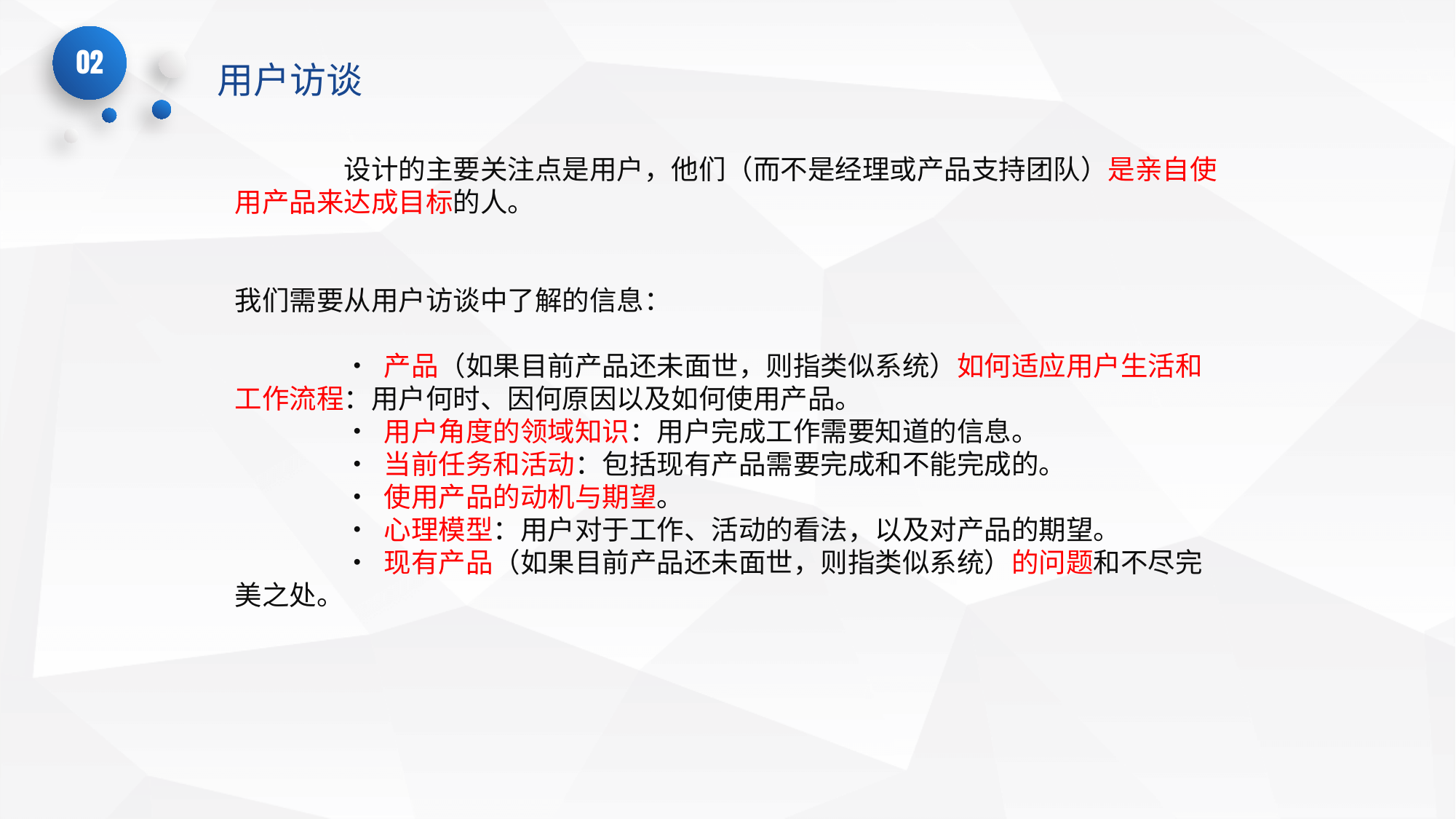

02

用户访谈

	设计的主要关注点是用户，他们（而不是经理或产品支持团队）是亲自使用产品来达成目标的人。

我们需要从用户访谈中了解的信息：

	• 产品（如果目前产品还未面世，则指类似系统）如何适应用户生活和工作流程：用户何时、因何原因以及如何使用产品。
	• 用户角度的领域知识：用户完成工作需要知道的信息。
	• 当前任务和活动：包括现有产品需要完成和不能完成的。
	• 使用产品的动机与期望。
	• 心理模型：用户对于工作、活动的看法，以及对产品的期望。
	• 现有产品（如果目前产品还未面世，则指类似系统）的问题和不尽完美之处。